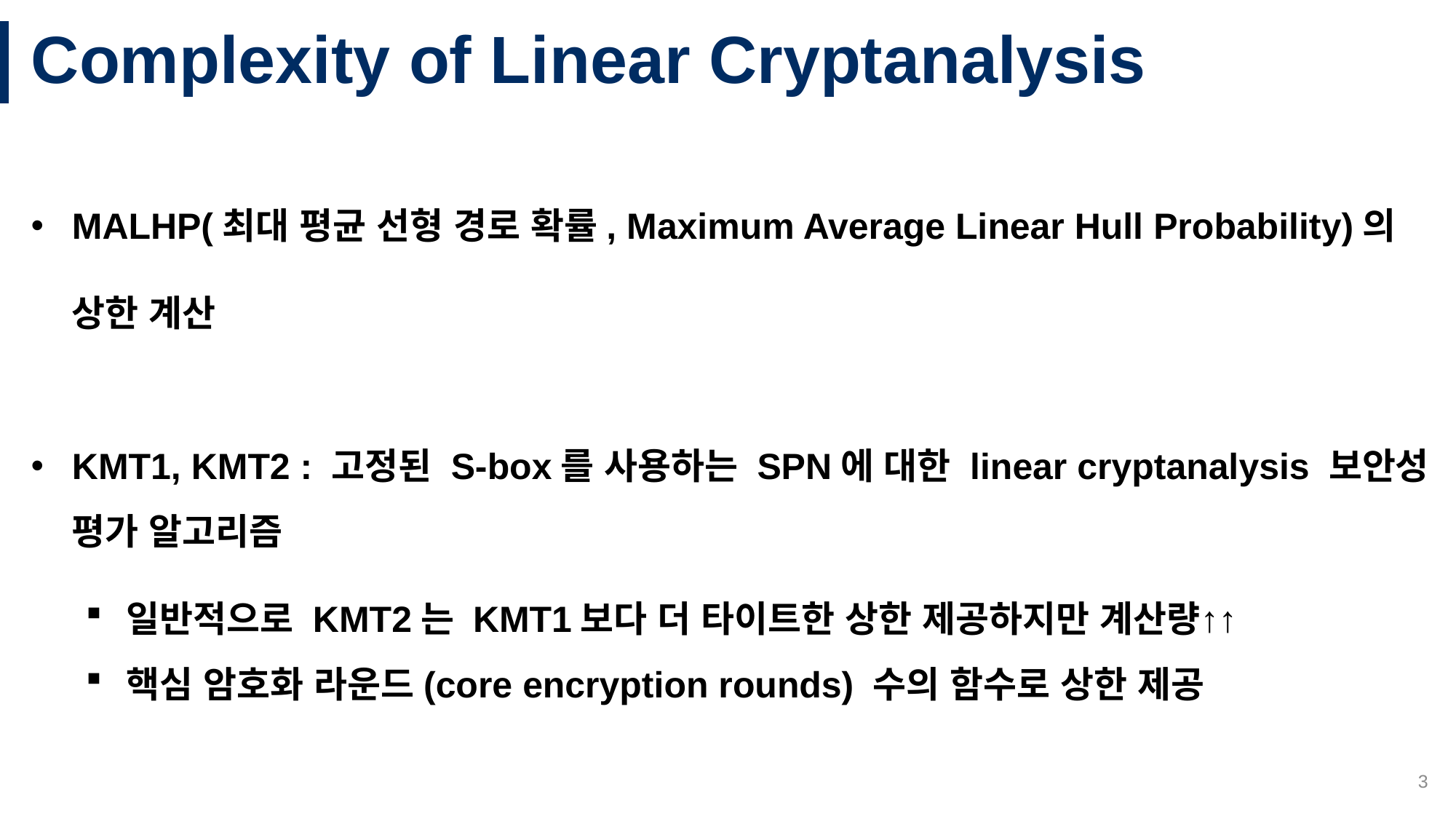

# Complexity of Linear Cryptanalysis
MALHP(최대 평균 선형 경로 확률, Maximum Average Linear Hull Probability)의 상한 계산

KMT1, KMT2 : 고정된 S-box를 사용하는 SPN에 대한 linear cryptanalysis 보안성 평가 알고리즘
일반적으로 KMT2는 KMT1보다 더 타이트한 상한 제공하지만 계산량↑↑
핵심 암호화 라운드(core encryption rounds) 수의 함수로 상한 제공
3